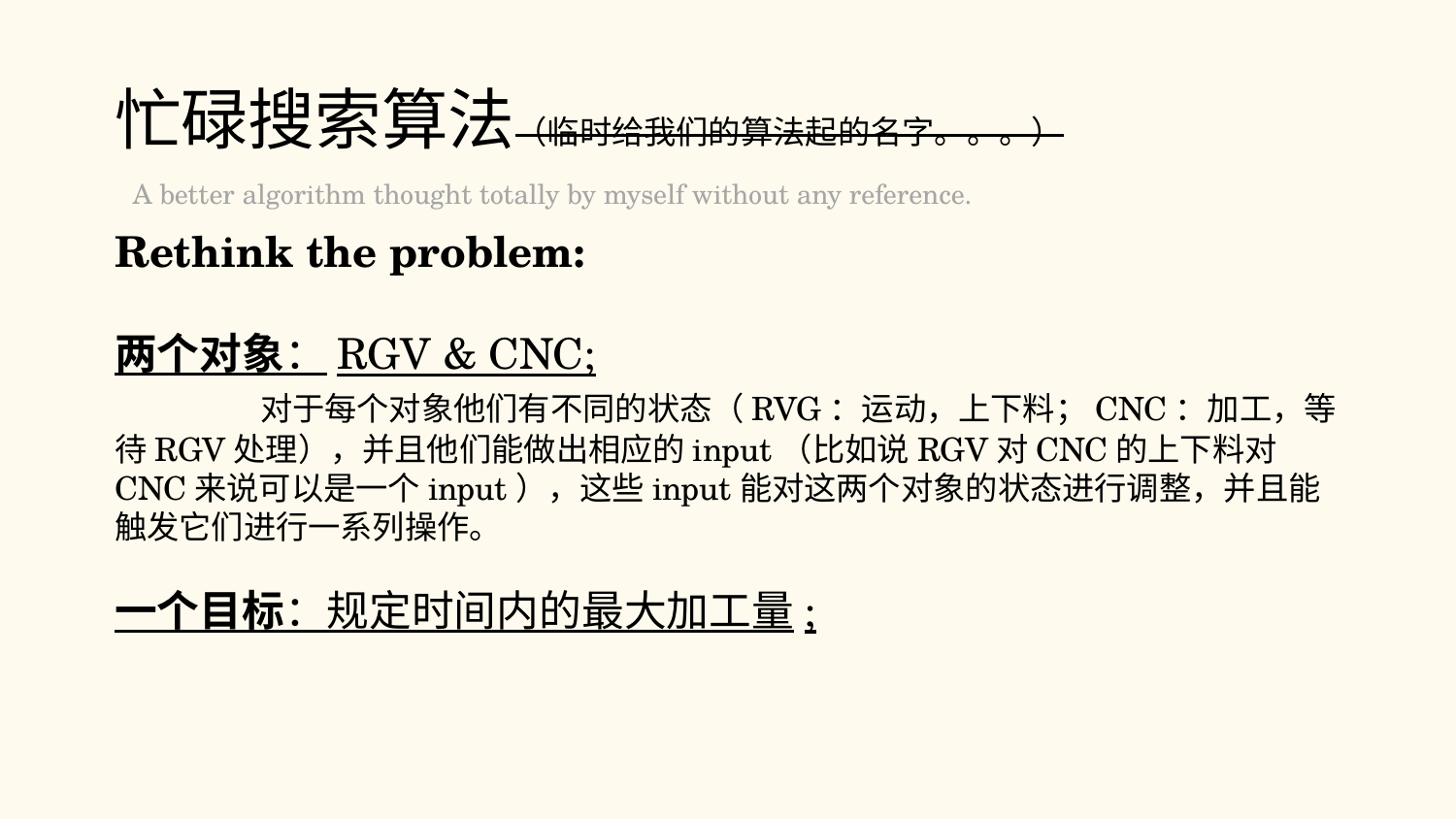

# 忙碌搜索算法（临时给我们的算法起的名字。。。）
A better algorithm thought totally by myself without any reference.
Rethink the problem:

两个对象：RGV & CNC;
	对于每个对象他们有不同的状态（RVG：运动，上下料；CNC：加工，等待RGV处理），并且他们能做出相应的input（比如说RGV对CNC的上下料对CNC来说可以是一个input），这些input能对这两个对象的状态进行调整，并且能触发它们进行一系列操作。

一个目标：规定时间内的最大加工量;